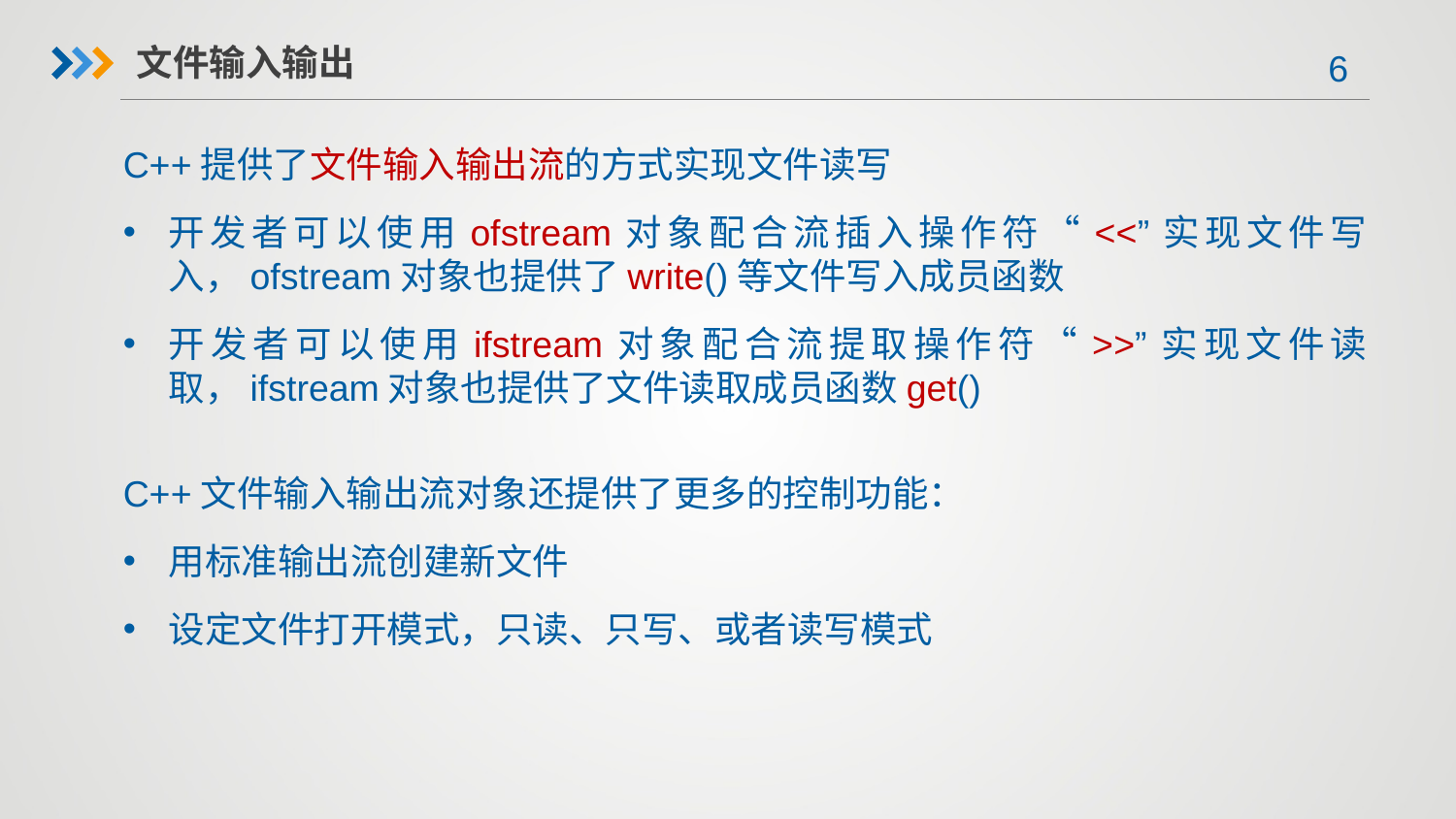

文件输入输出
C++提供了文件输入输出流的方式实现文件读写
开发者可以使用ofstream对象配合流插入操作符“<<”实现文件写入，ofstream对象也提供了write()等文件写入成员函数
开发者可以使用ifstream对象配合流提取操作符“>>”实现文件读取，ifstream对象也提供了文件读取成员函数get()
C++文件输入输出流对象还提供了更多的控制功能：
用标准输出流创建新文件
设定文件打开模式，只读、只写、或者读写模式